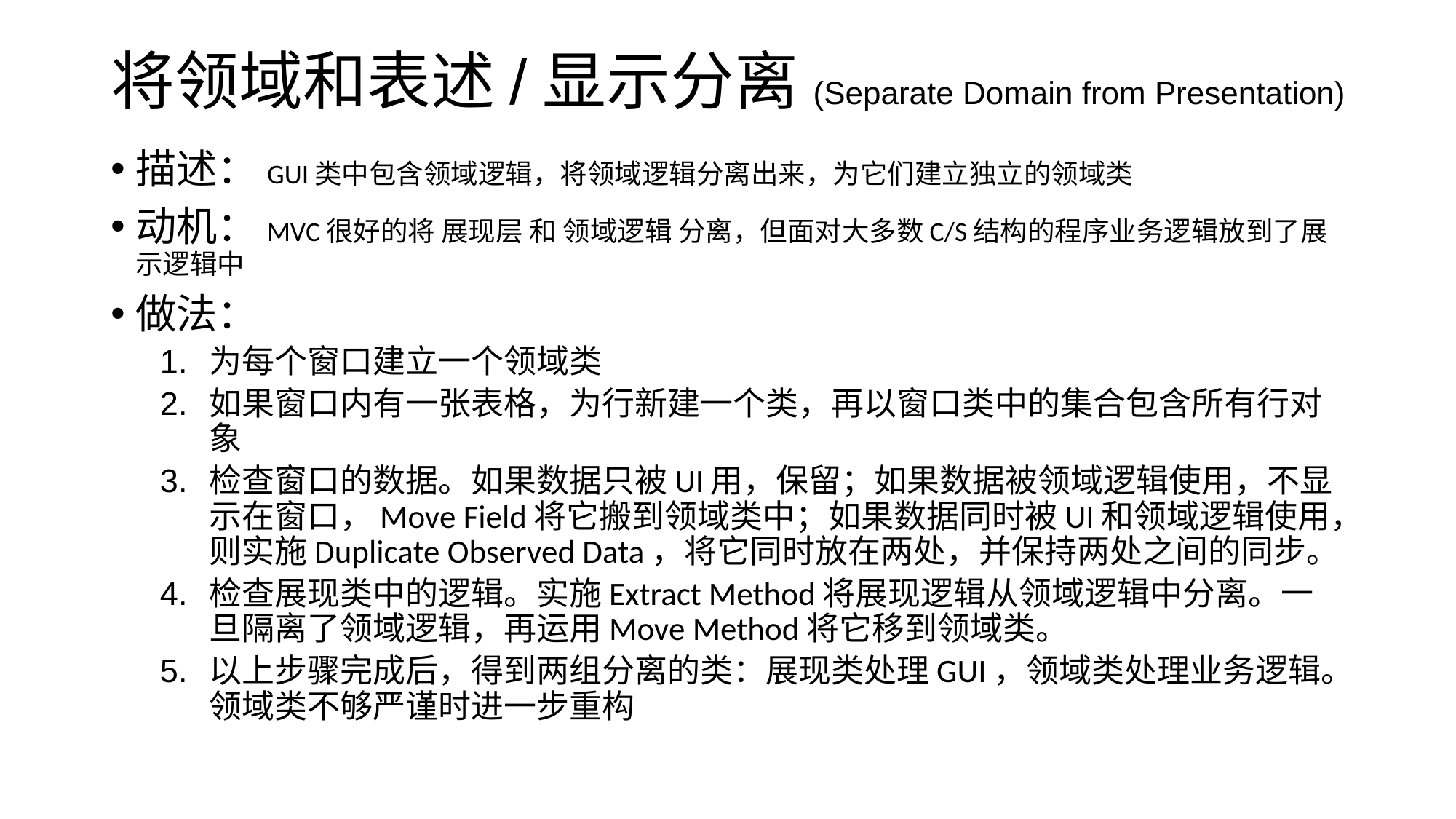

# 将领域和表述/显示分离(Separate Domain from Presentation)
描述：GUI类中包含领域逻辑，将领域逻辑分离出来，为它们建立独立的领域类
动机：MVC很好的将 展现层 和 领域逻辑 分离，但面对大多数C/S结构的程序业务逻辑放到了展示逻辑中
做法：
为每个窗口建立一个领域类
如果窗口内有一张表格，为行新建一个类，再以窗口类中的集合包含所有行对象
检查窗口的数据。如果数据只被UI用，保留；如果数据被领域逻辑使用，不显示在窗口，Move Field将它搬到领域类中；如果数据同时被UI和领域逻辑使用，则实施Duplicate Observed Data，将它同时放在两处，并保持两处之间的同步。
检查展现类中的逻辑。实施Extract Method将展现逻辑从领域逻辑中分离。一旦隔离了领域逻辑，再运用Move Method将它移到领域类。
以上步骤完成后，得到两组分离的类：展现类处理GUI，领域类处理业务逻辑。领域类不够严谨时进一步重构